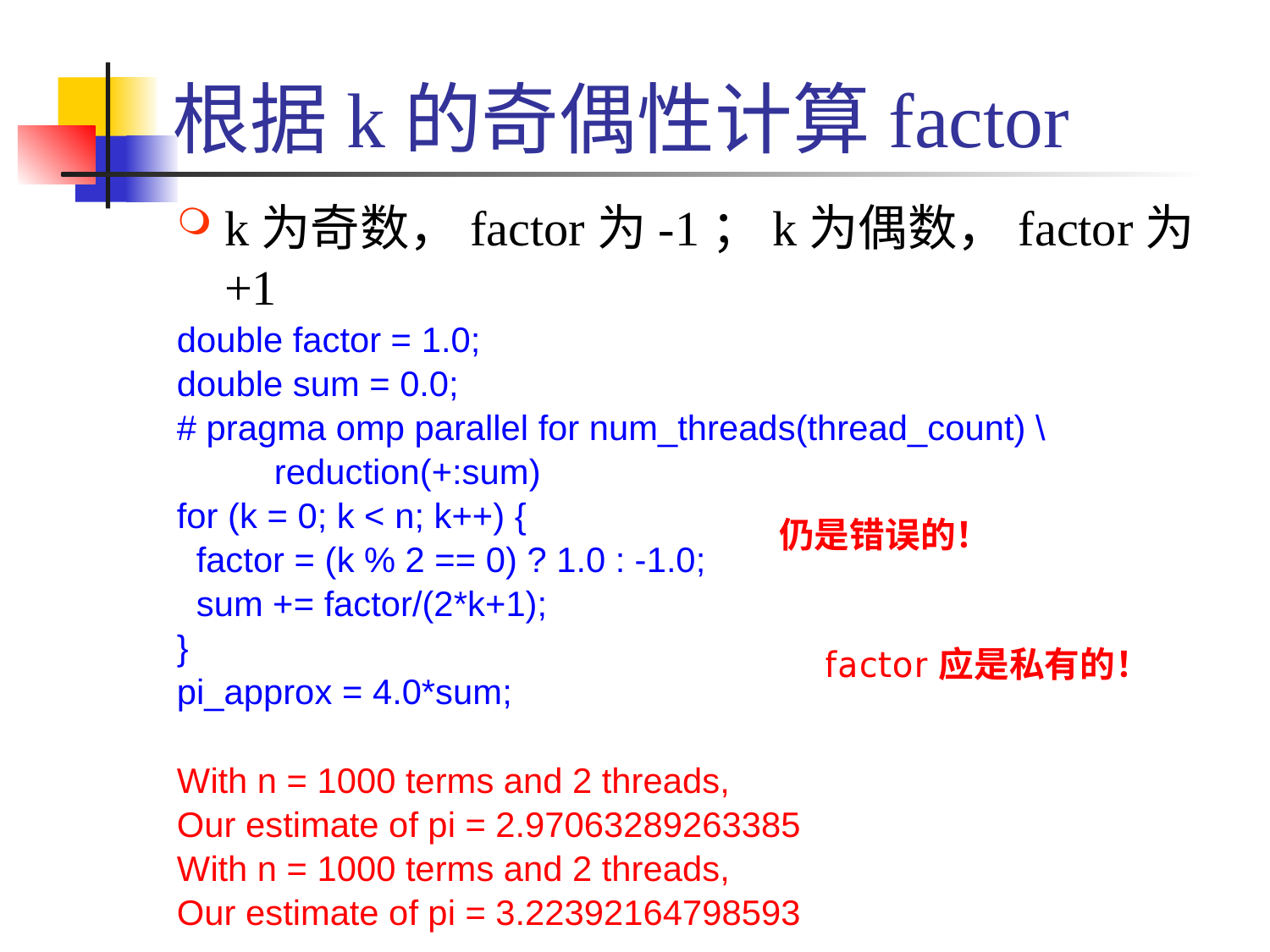

# 根据k的奇偶性计算factor
k为奇数，factor为-1；k为偶数，factor为+1
double factor = 1.0;
double sum = 0.0;
# pragma omp parallel for num_threads(thread_count) \
          reduction(+:sum)
for (k = 0; k < n; k++) {
  factor = (k % 2 == 0) ? 1.0 : -1.0;
  sum += factor/(2*k+1);
}
pi_approx = 4.0*sum;

With n = 1000 terms and 2 threads,
Our estimate of pi = 2.97063289263385
With n = 1000 terms and 2 threads,
Our estimate of pi = 3.22392164798593
仍是错误的！
factor应是私有的！